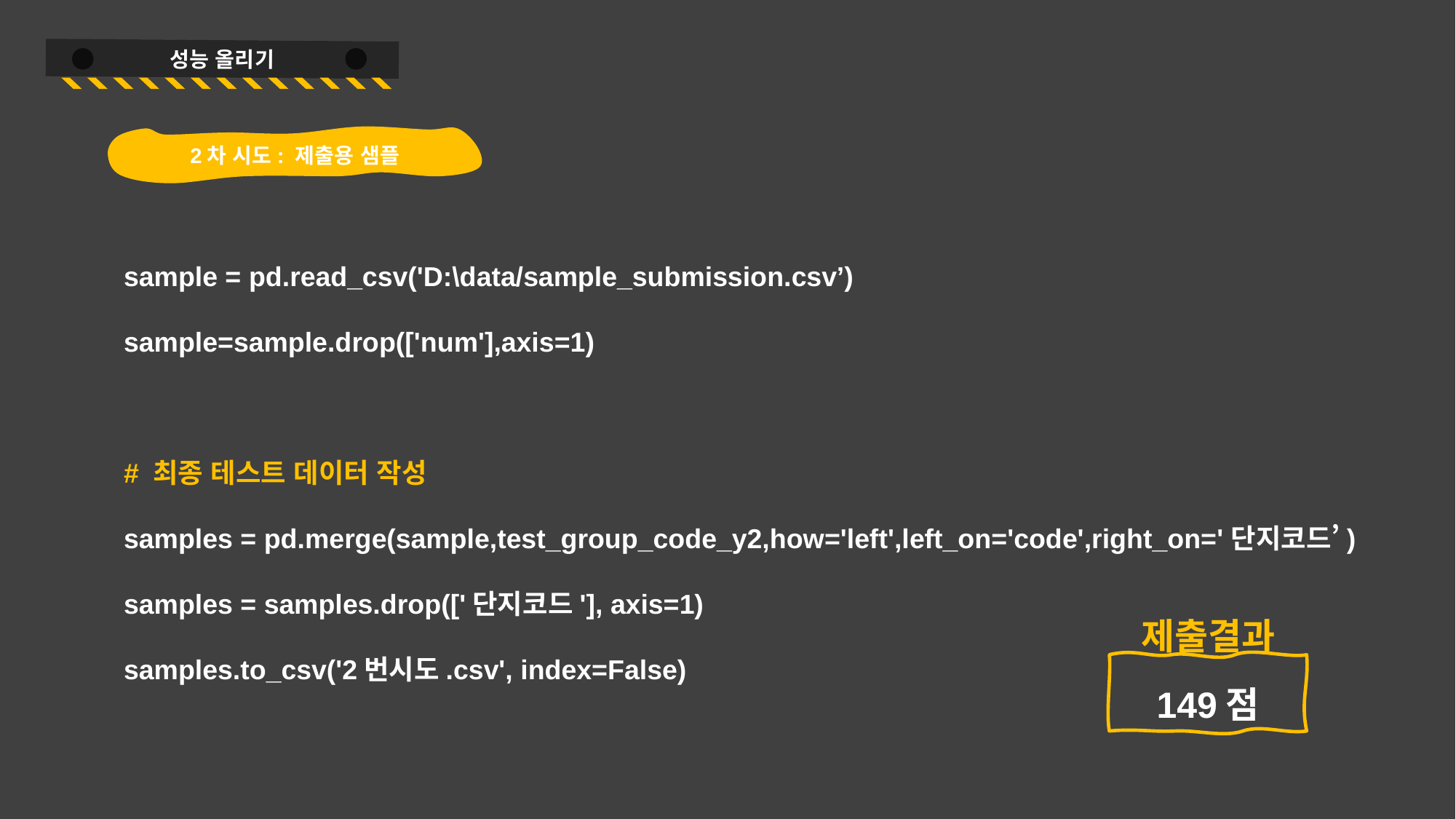

성능 올리기

2차 시도: 제출용 샘플
sample = pd.read_csv('D:\data/sample_submission.csv’)
sample=sample.drop(['num'],axis=1)

# 최종 테스트 데이터 작성
samples = pd.merge(sample,test_group_code_y2,how='left',left_on='code',right_on='단지코드’)
samples = samples.drop(['단지코드'], axis=1)
samples.to_csv('2번시도.csv', index=False)
제출결과
149점